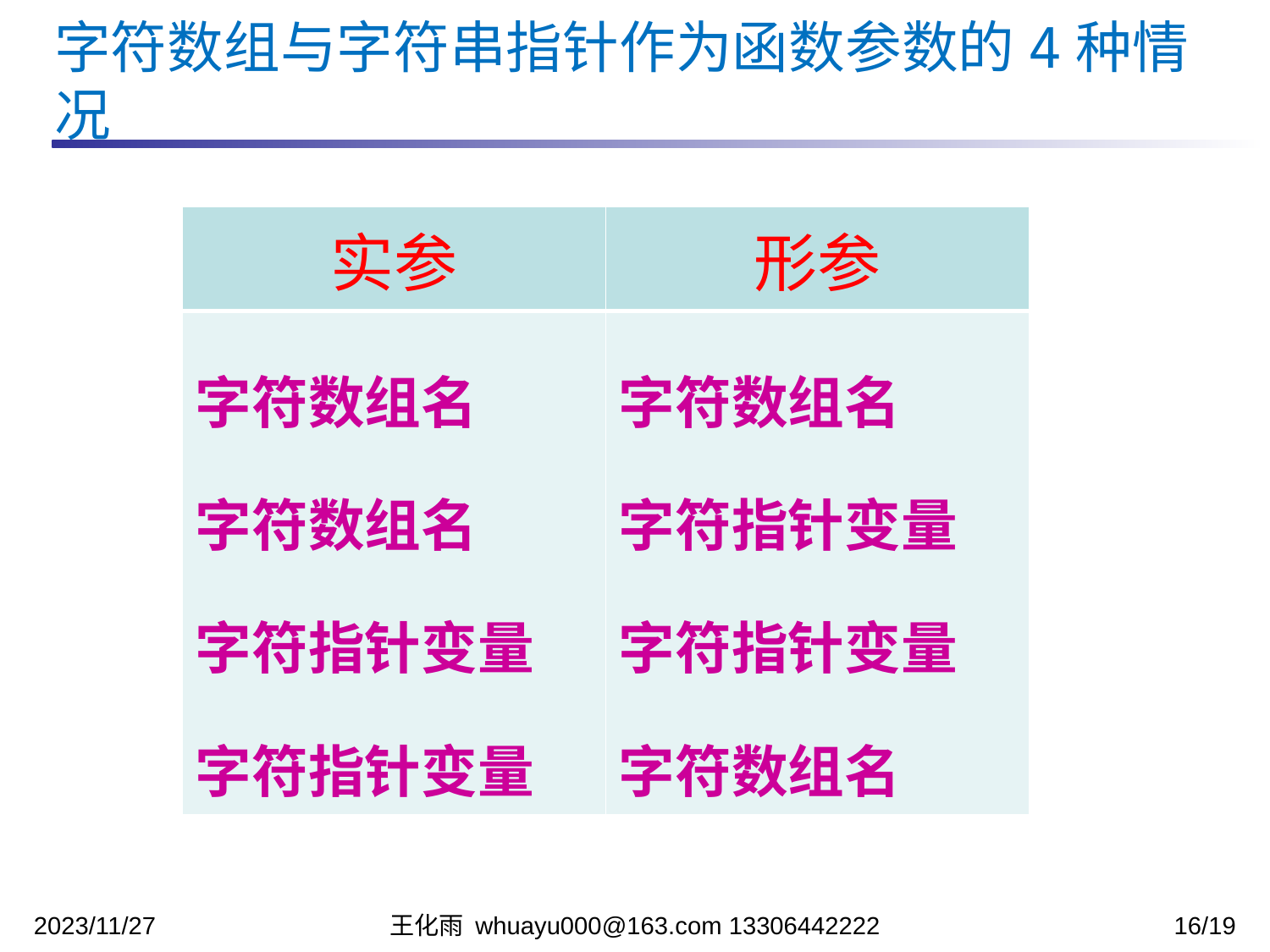

字符数组与字符串指针作为函数参数的4种情况

| 实参 | 形参 |
| --- | --- |
| 字符数组名 字符数组名 字符指针变量 字符指针变量 | 字符数组名 字符指针变量 字符指针变量 字符数组名 |
2023/11/27
王化雨 whuayu000@163.com 13306442222
16/19